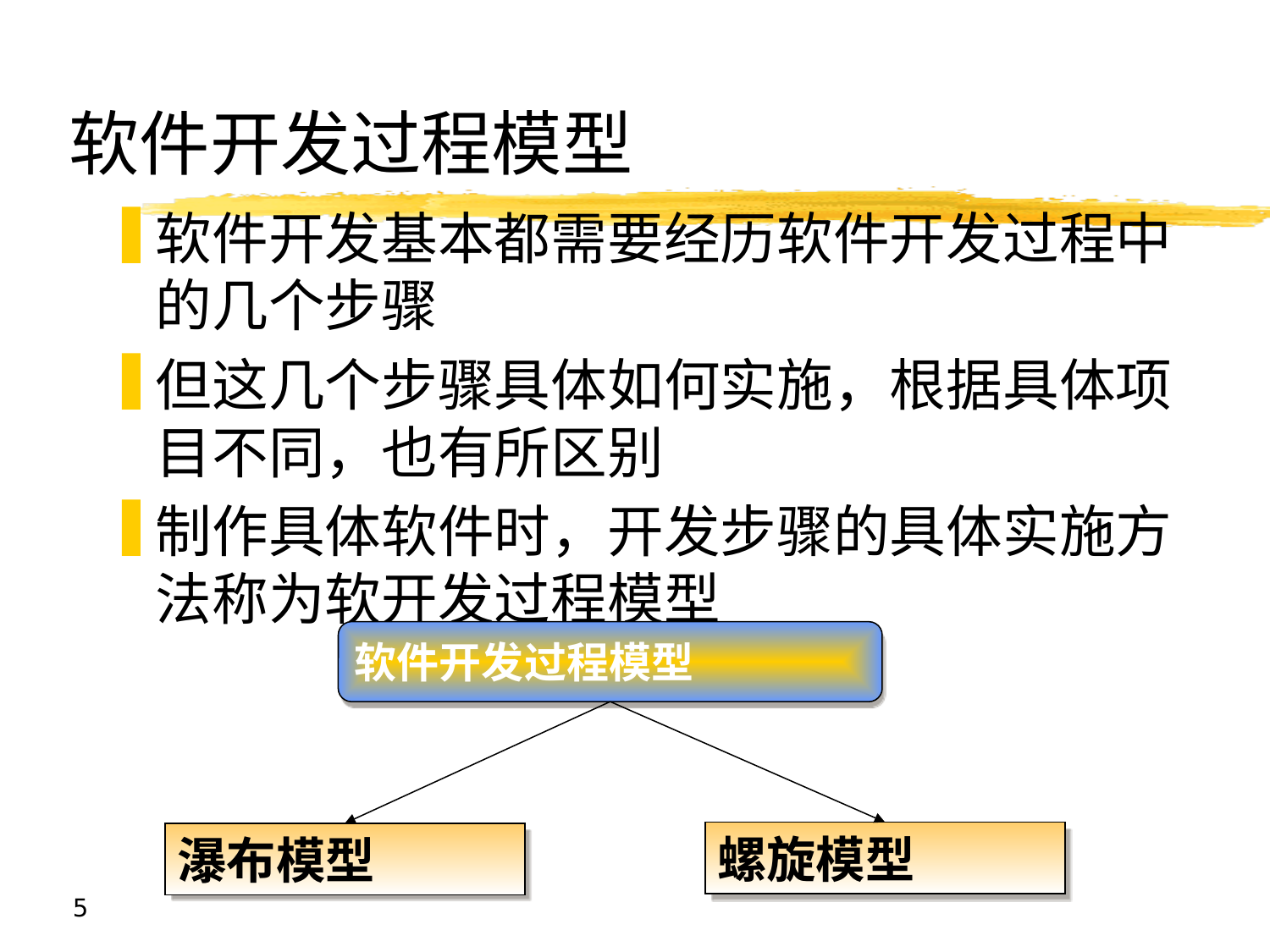

# 软件开发过程模型
软件开发基本都需要经历软件开发过程中的几个步骤
但这几个步骤具体如何实施，根据具体项目不同，也有所区别
制作具体软件时，开发步骤的具体实施方法称为软开发过程模型
软件开发过程模型
螺旋模型
瀑布模型
5